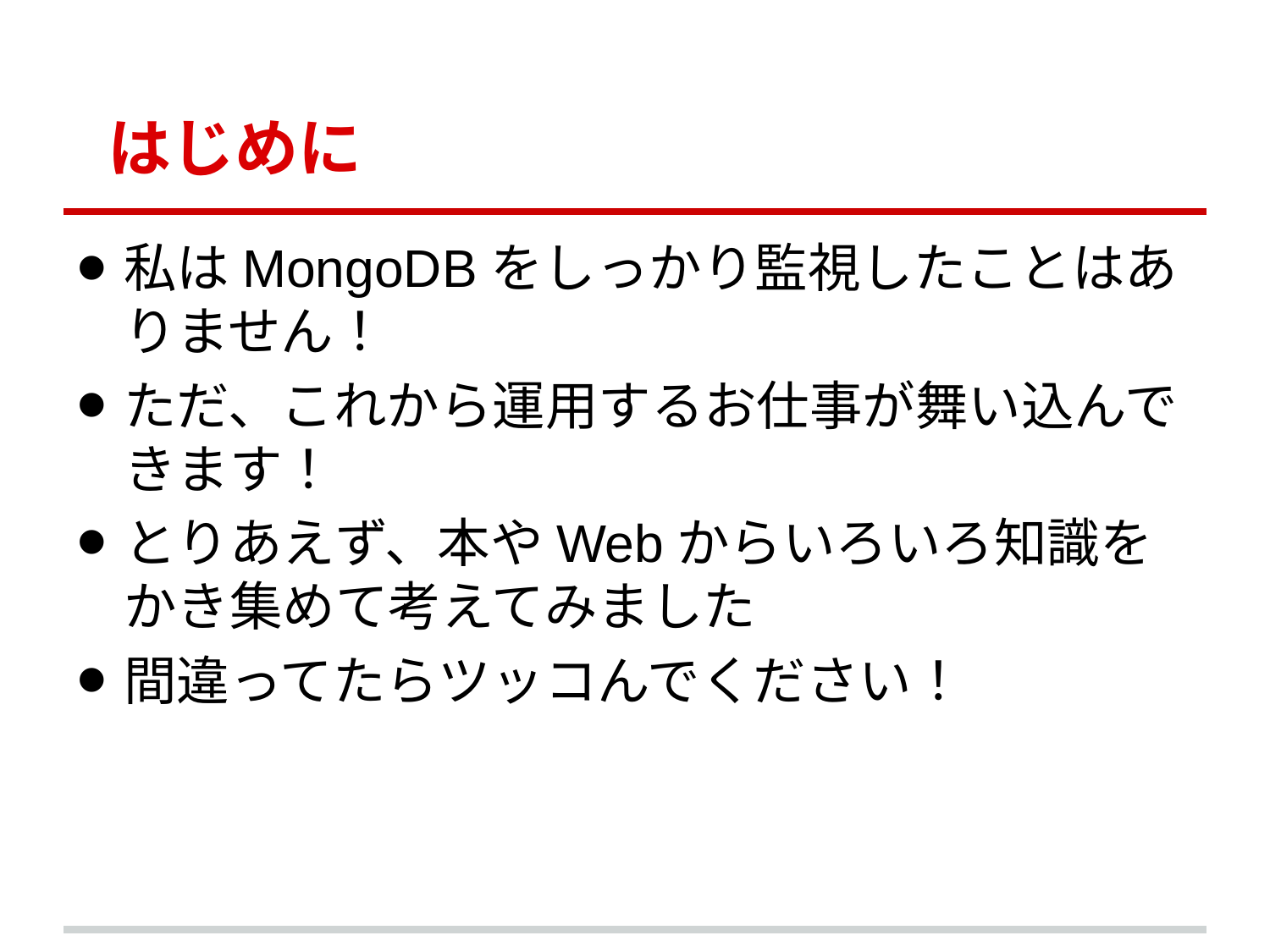

# はじめに
私はMongoDBをしっかり監視したことはありません！
ただ、これから運用するお仕事が舞い込んできます！
とりあえず、本やWebからいろいろ知識をかき集めて考えてみました
間違ってたらツッコんでください！